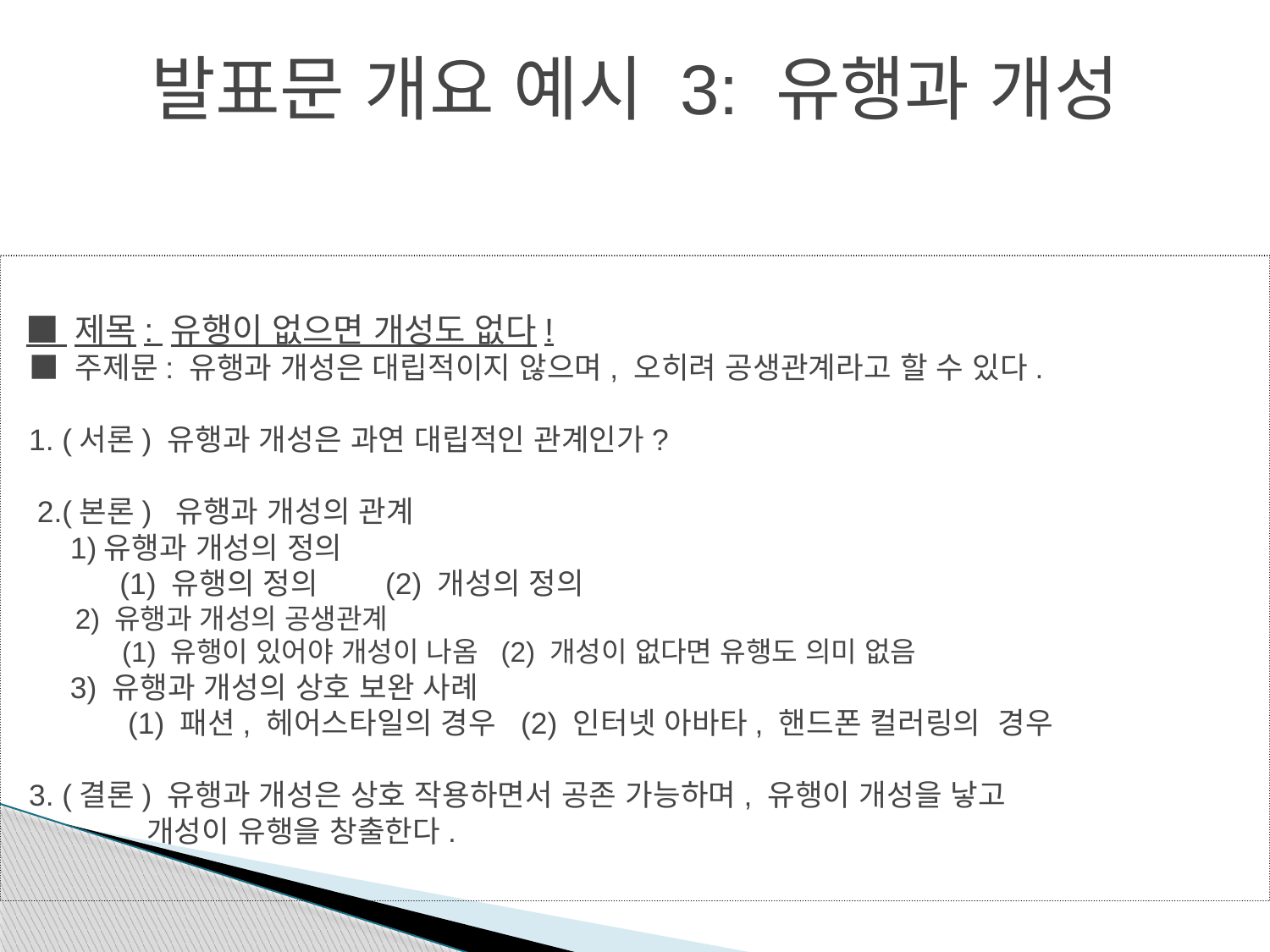

발표문 개요 예시 3: 유행과 개성
  ■ 제목: 유행이 없으면 개성도 없다!
  ■ 주제문: 유행과 개성은 대립적이지 않으며, 오히려 공생관계라고 할 수 있다.

  1. (서론) 유행과 개성은 과연 대립적인 관계인가?

   2.(본론)  유행과 개성의 관계
       1)유행과 개성의 정의
             (1) 유행의 정의       (2) 개성의 정의
        2) 유행과 개성의 공생관계
              (1) 유행이 있어야 개성이 나옴  (2) 개성이 없다면 유행도 의미 없음
       3) 유행과 개성의 상호 보완 사례
              (1) 패션, 헤어스타일의 경우  (2) 인터넷 아바타, 핸드폰 컬러링의  경우

  3. (결론) 유행과 개성은 상호 작용하면서 공존 가능하며, 유행이 개성을 낳고
               개성이 유행을 창출한다.